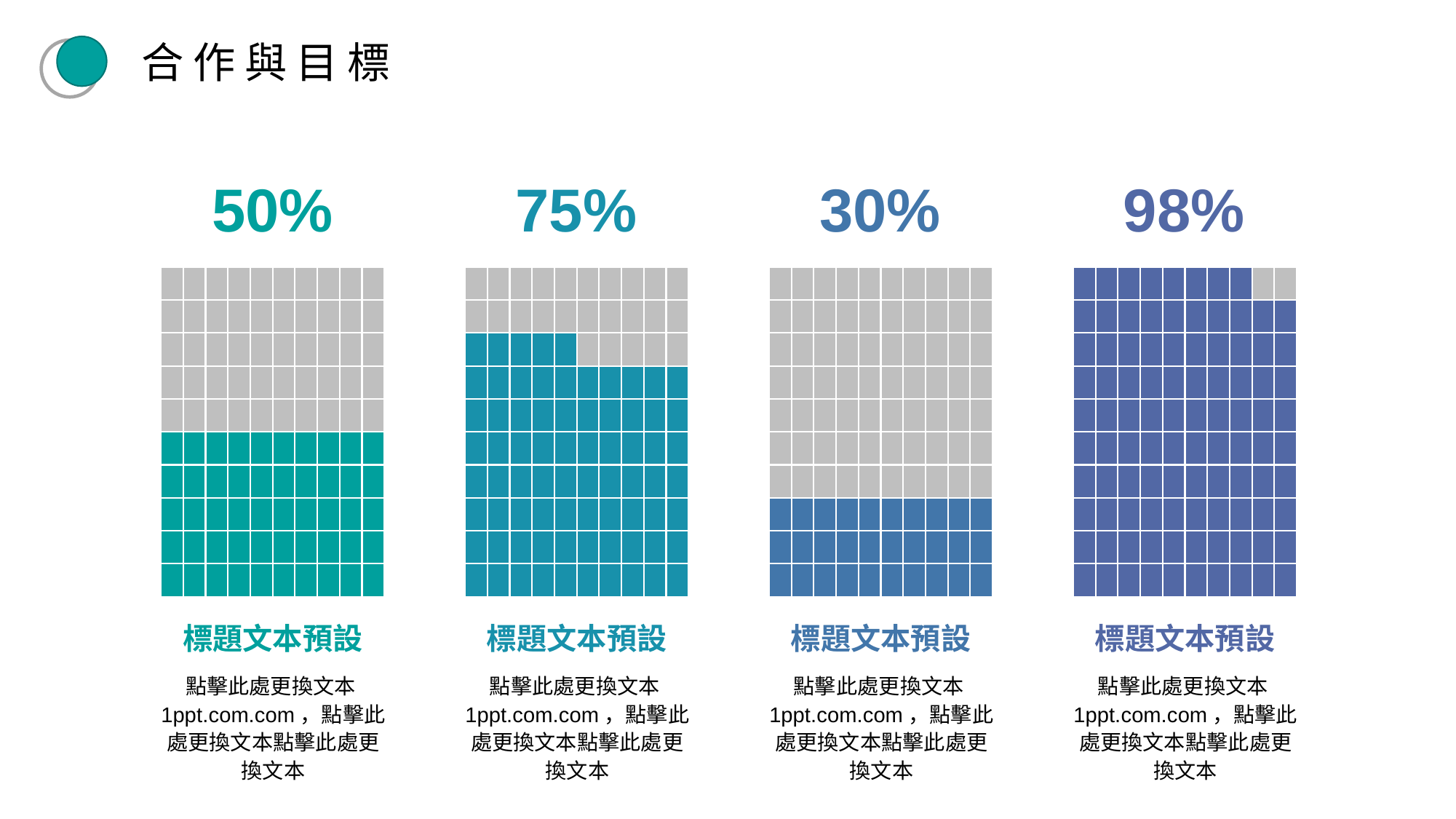

合作與目標

50%
75%
30%
98%

標題文本預設
標題文本預設
標題文本預設
標題文本預設
點擊此處更換文本1ppt.com.com，點擊此處更換文本點擊此處更換文本
點擊此處更換文本1ppt.com.com，點擊此處更換文本點擊此處更換文本
點擊此處更換文本1ppt.com.com，點擊此處更換文本點擊此處更換文本
點擊此處更換文本1ppt.com.com，點擊此處更換文本點擊此處更換文本